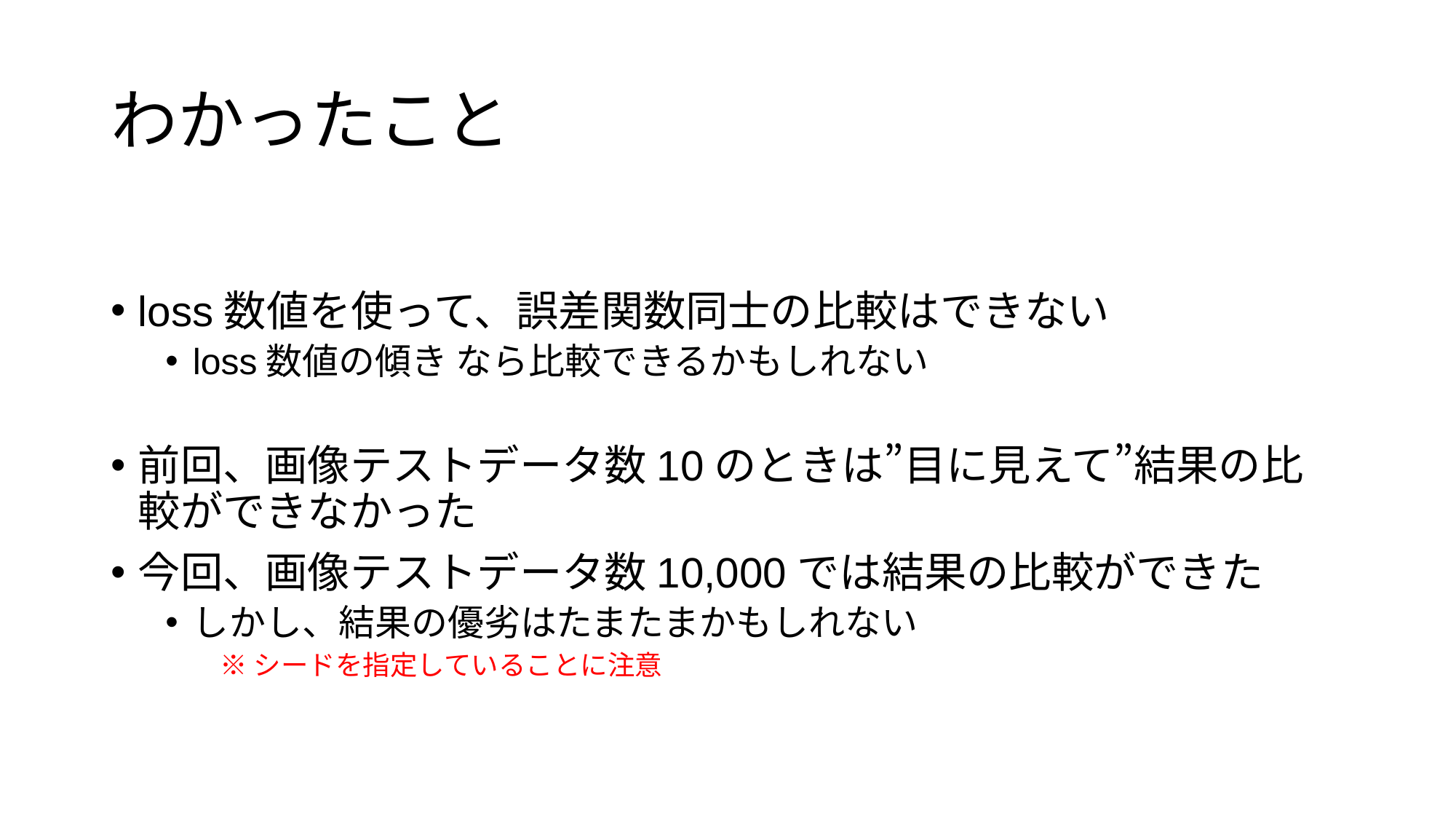

# わかったこと

loss数値を使って、誤差関数同士の比較はできない
loss数値の傾き なら比較できるかもしれない

前回、画像テストデータ数10のときは”目に見えて”結果の比較ができなかった
今回、画像テストデータ数10,000では結果の比較ができた
しかし、結果の優劣はたまたまかもしれない
※シードを指定していることに注意